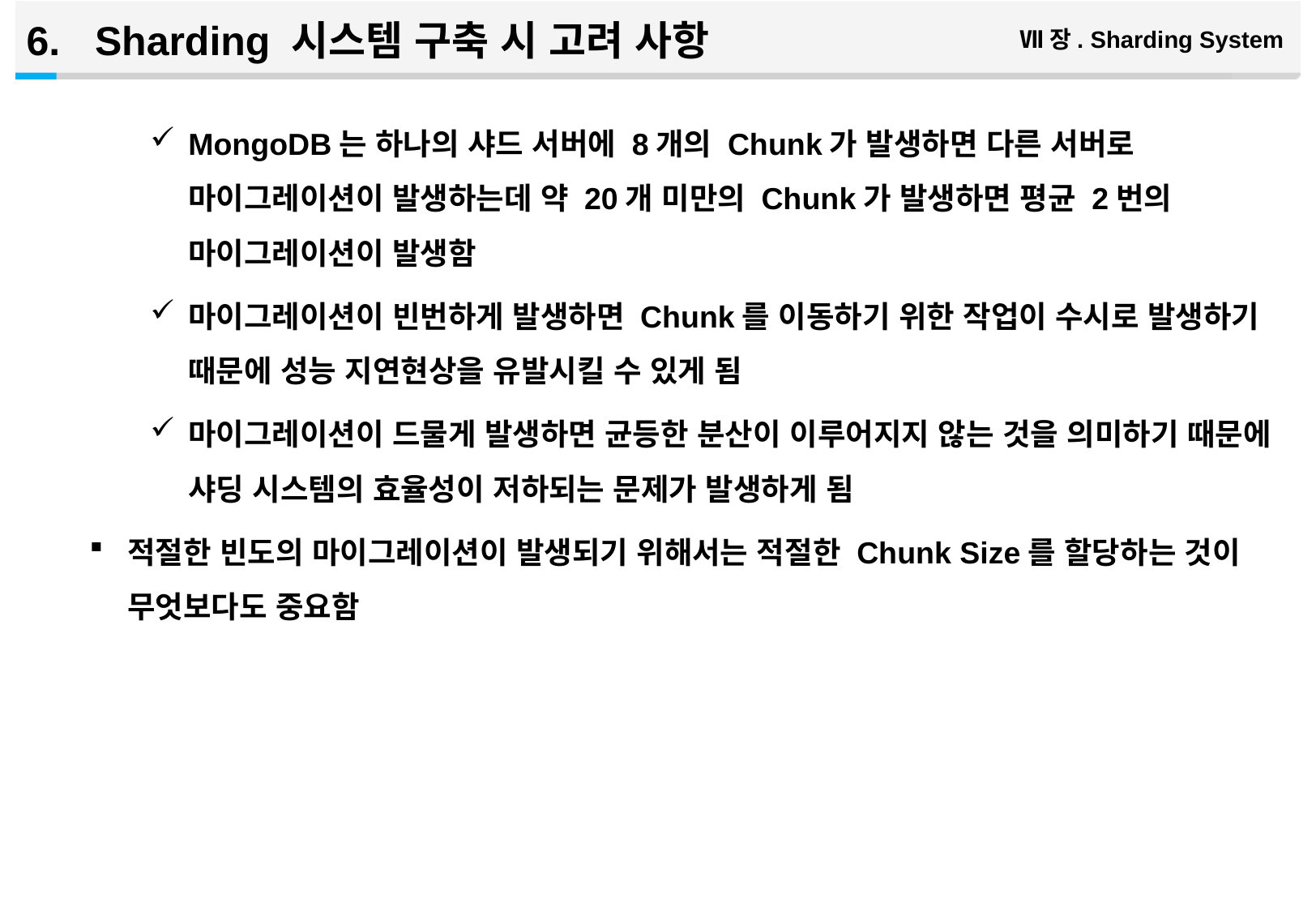

Sharding 시스템 구축 시 고려 사항
Ⅶ장. Sharding System
MongoDB는 하나의 샤드 서버에 8개의 Chunk가 발생하면 다른 서버로 마이그레이션이 발생하는데 약 20개 미만의 Chunk가 발생하면 평균 2번의 마이그레이션이 발생함
마이그레이션이 빈번하게 발생하면 Chunk를 이동하기 위한 작업이 수시로 발생하기 때문에 성능 지연현상을 유발시킬 수 있게 됨
마이그레이션이 드물게 발생하면 균등한 분산이 이루어지지 않는 것을 의미하기 때문에 샤딩 시스템의 효율성이 저하되는 문제가 발생하게 됨
적절한 빈도의 마이그레이션이 발생되기 위해서는 적절한 Chunk Size를 할당하는 것이 무엇보다도 중요함